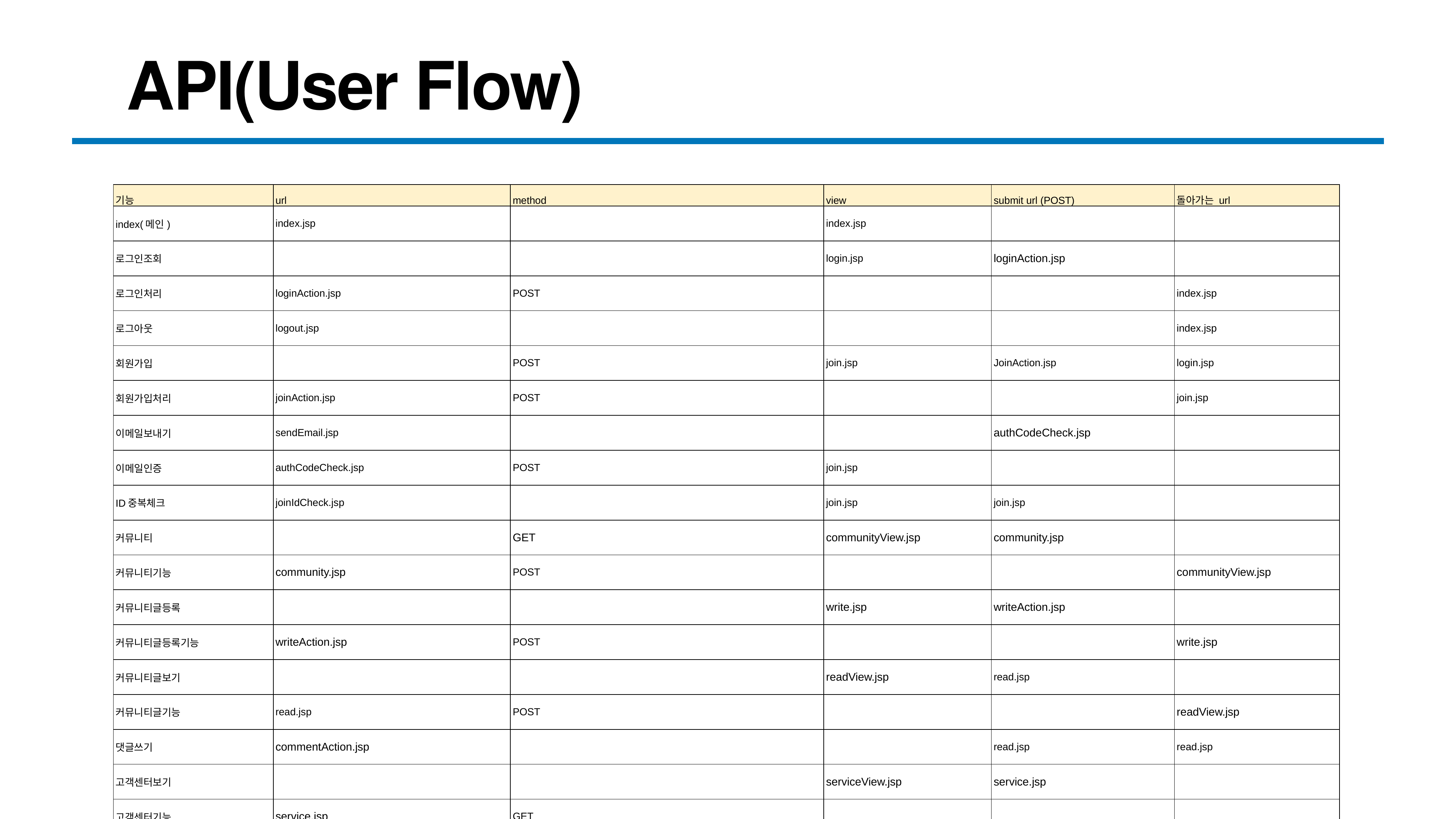

# API(User Flow)

| 기능 | url | method | view | submit url (POST) | 돌아가는 url |
| --- | --- | --- | --- | --- | --- |
| index(메인) | index.jsp |  | index.jsp |  |  |
| 로그인조회 |  |  | login.jsp | loginAction.jsp |  |
| 로그인처리 | loginAction.jsp | POST |  |  | index.jsp |
| 로그아웃 | logout.jsp |  |  |  | index.jsp |
| 회원가입 |  | POST | join.jsp | JoinAction.jsp | login.jsp |
| 회원가입처리 | joinAction.jsp | POST |  |  | join.jsp |
| 이메일보내기 | sendEmail.jsp |  |  | authCodeCheck.jsp |  |
| 이메일인증 | authCodeCheck.jsp | POST | join.jsp |  |  |
| ID중복체크 | joinIdCheck.jsp |  | join.jsp | join.jsp |  |
| 커뮤니티 |  | GET | communityView.jsp | community.jsp |  |
| 커뮤니티기능 | community.jsp | POST |  |  | communityView.jsp |
| 커뮤니티글등록 |  |  | write.jsp | writeAction.jsp |  |
| 커뮤니티글등록기능 | writeAction.jsp | POST |  |  | write.jsp |
| 커뮤니티글보기 |  |  | readView.jsp | read.jsp |  |
| 커뮤니티글기능 | read.jsp | POST |  |  | readView.jsp |
| 댓글쓰기 | commentAction.jsp |  |  | read.jsp | read.jsp |
| 고객센터보기 |  |  | serviceView.jsp | service.jsp |  |
| 고객센터기능 | service.jsp | GET |  |  |  |
| 고객센터글보기 |  |  | servicereadView.jsp | serviceread.jsp |  |
| 고객센터글보기기능 | serviceread.jsp | POST |  |  | servicereadView.jsp |
| 고객센터글쓰기 |  |  | servicewrite.jsp | servicewriteAction.jsp |  |
| 고객센터글쓰기기능 | servicewriteAction.jsp | POST |  |  | servicewrite.jsp |
| 글수정보기 |  |  | updateView.jsp | updateAction.jsp |  |
| 글수정보기기능 | updateAction.jsp | POST |  |  | updateView.jsp |
| 글수정예외기능 | update.jsp |  |  |  | updateView.jsp |